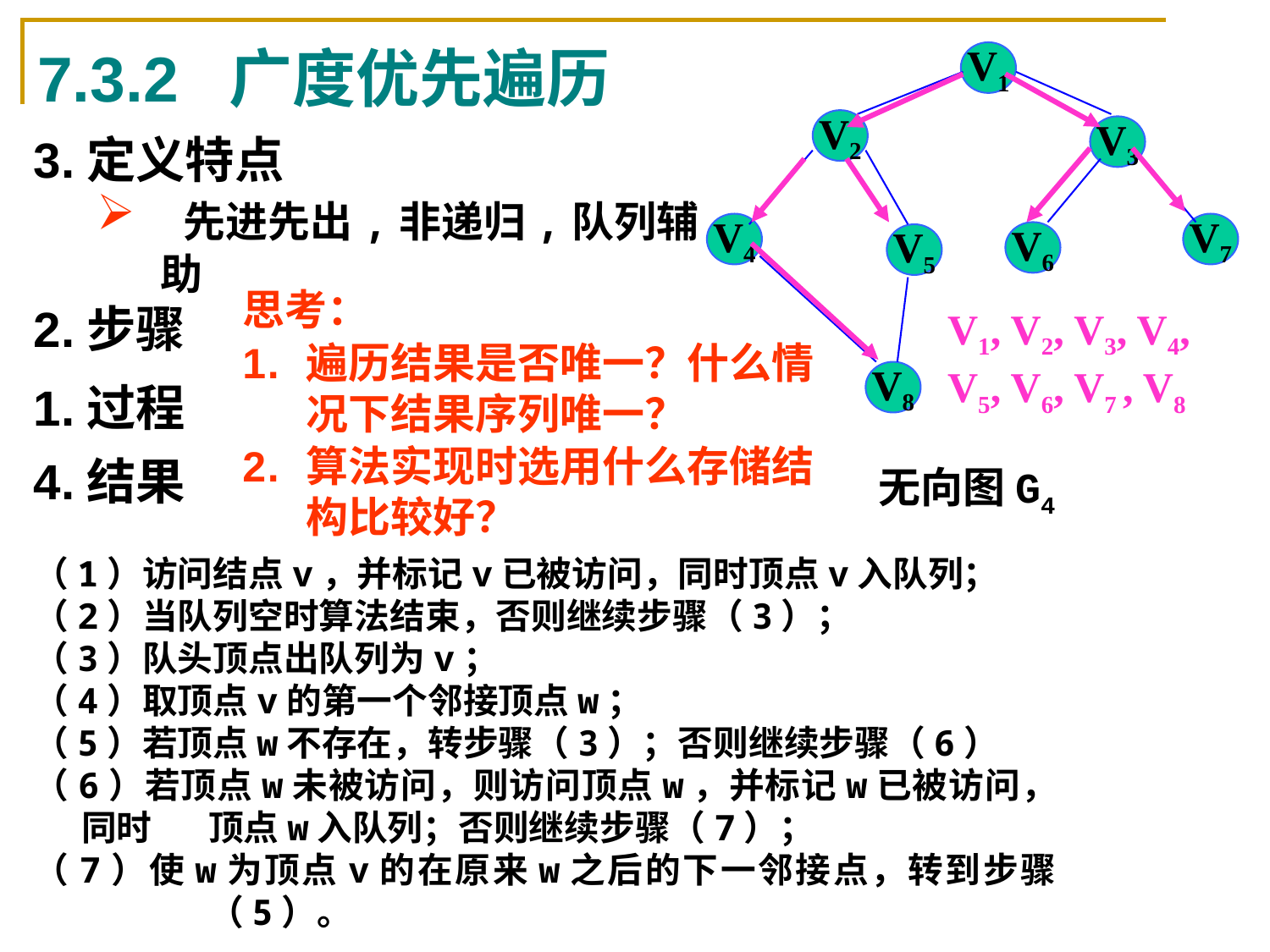

7.3.2  广度优先遍历
V1

V2
V3

V4
V7
V6
V5

V8
无向图G4

3.定义特点
 先进先出,非递归,队列辅助
2.步骤

思考：
遍历结果是否唯一？什么情况下结果序列唯一？
算法实现时选用什么存储结构比较好？
V1, V2, V3, V4, V5, V6, V7 , V8
1.过程
4.结果
（1）访问结点v，并标记v已被访问，同时顶点v入队列；
（2）当队列空时算法结束，否则继续步骤（3）；
（3）队头顶点出队列为v；
（4）取顶点v的第一个邻接顶点w；
（5）若顶点w不存在，转步骤（3）；否则继续步骤（6）
（6）若顶点w未被访问，则访问顶点w，并标记w已被访问，同时	顶点w入队列；否则继续步骤（7）；
（7）使w为顶点v的在原来w之后的下一邻接点，转到步骤	（5）。